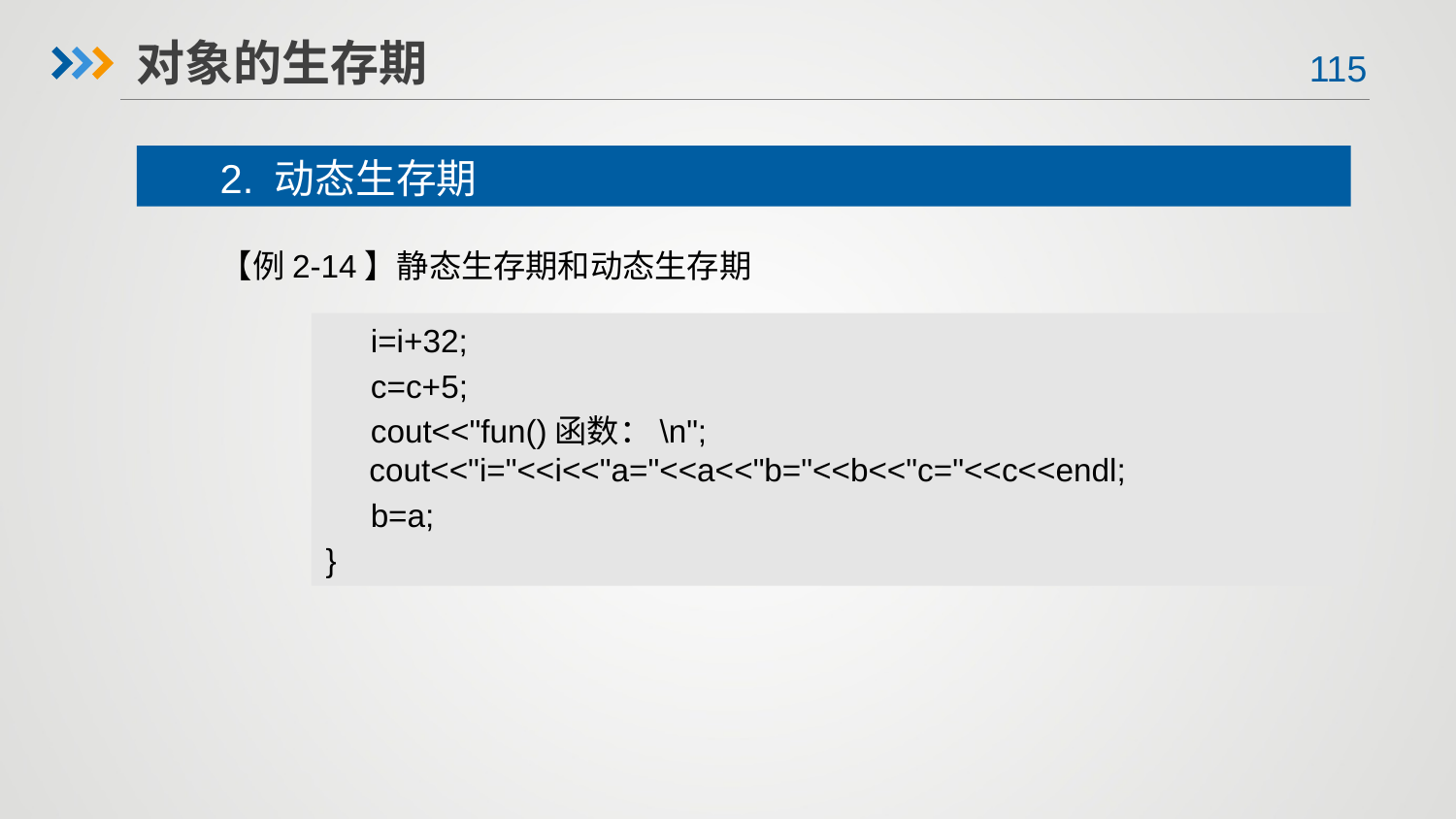

对象的生存期

2. 动态生存期
【例2-14】静态生存期和动态生存期
     i=i+32;
     c=c+5;
     cout<<"fun()函数：\n";               cout<<"i="<<i<<"a="<<a<<"b="<<b<<"c="<<c<<endl;
     b=a;
}